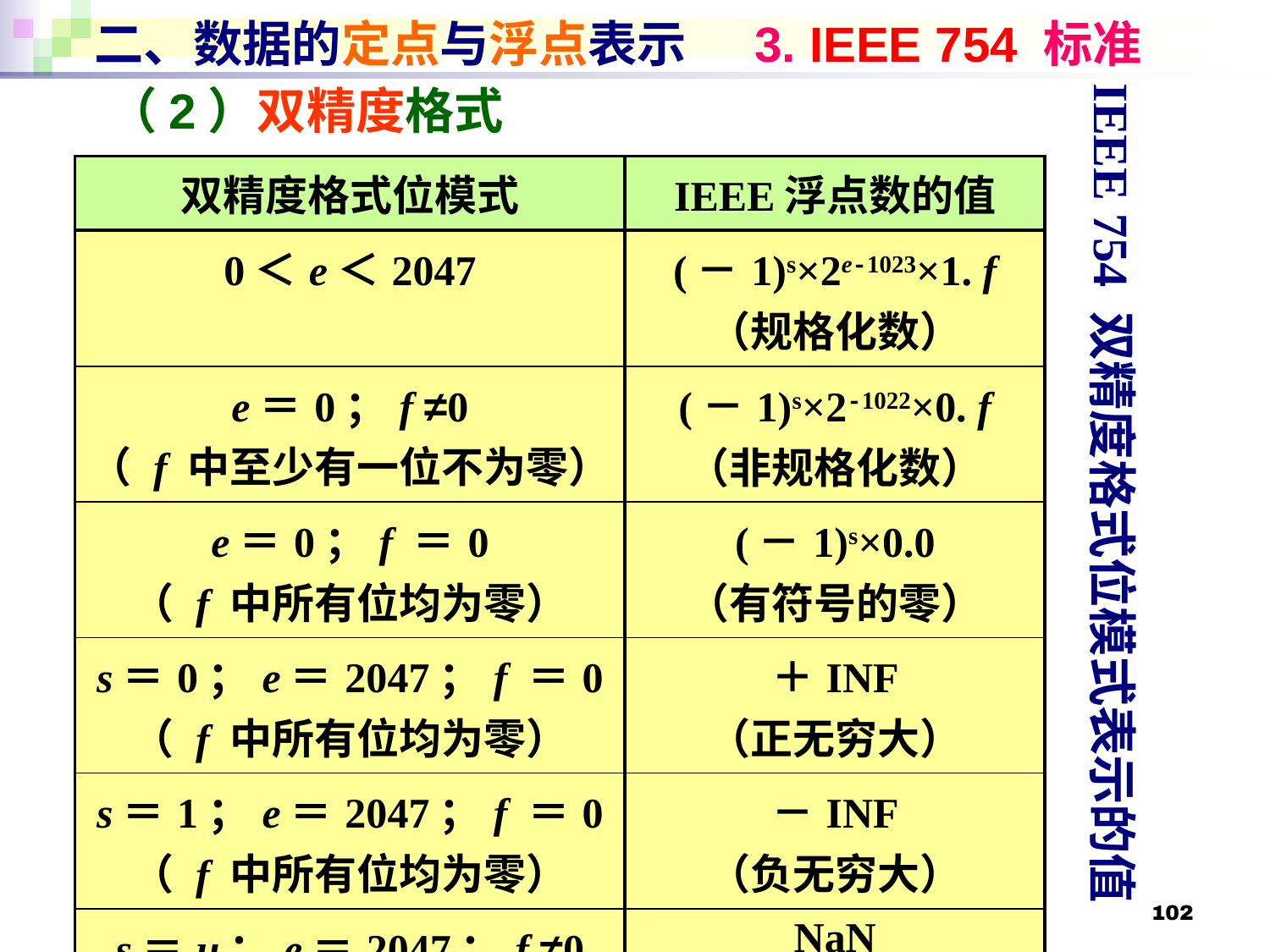

# 二、数据的定点与浮点表示     3. IEEE 754 标准
IEEE 754 双精度格式位模式表示的值
（2）双精度格式
| 双精度格式位模式 | IEEE浮点数的值 |
| --- | --- |
| 0＜e＜2047 | (－1)s×2e-1023×1. f （规格化数） |
| e＝0；f ≠0 （ f 中至少有一位不为零） | (－1)s×2-1022×0. f （非规格化数） |
| e＝0；f ＝0 （ f 中所有位均为零） | (－1)s×0.0 （有符号的零） |
| s＝0；e＝2047；f ＝0 （ f 中所有位均为零） | ＋INF （正无穷大） |
| s＝1；e＝2047；f ＝0 （ f 中所有位均为零） | －INF （负无穷大） |
| s＝u；e＝2047；f ≠0 （ f 中至少有一位不为零） | NaN （非数） |
102